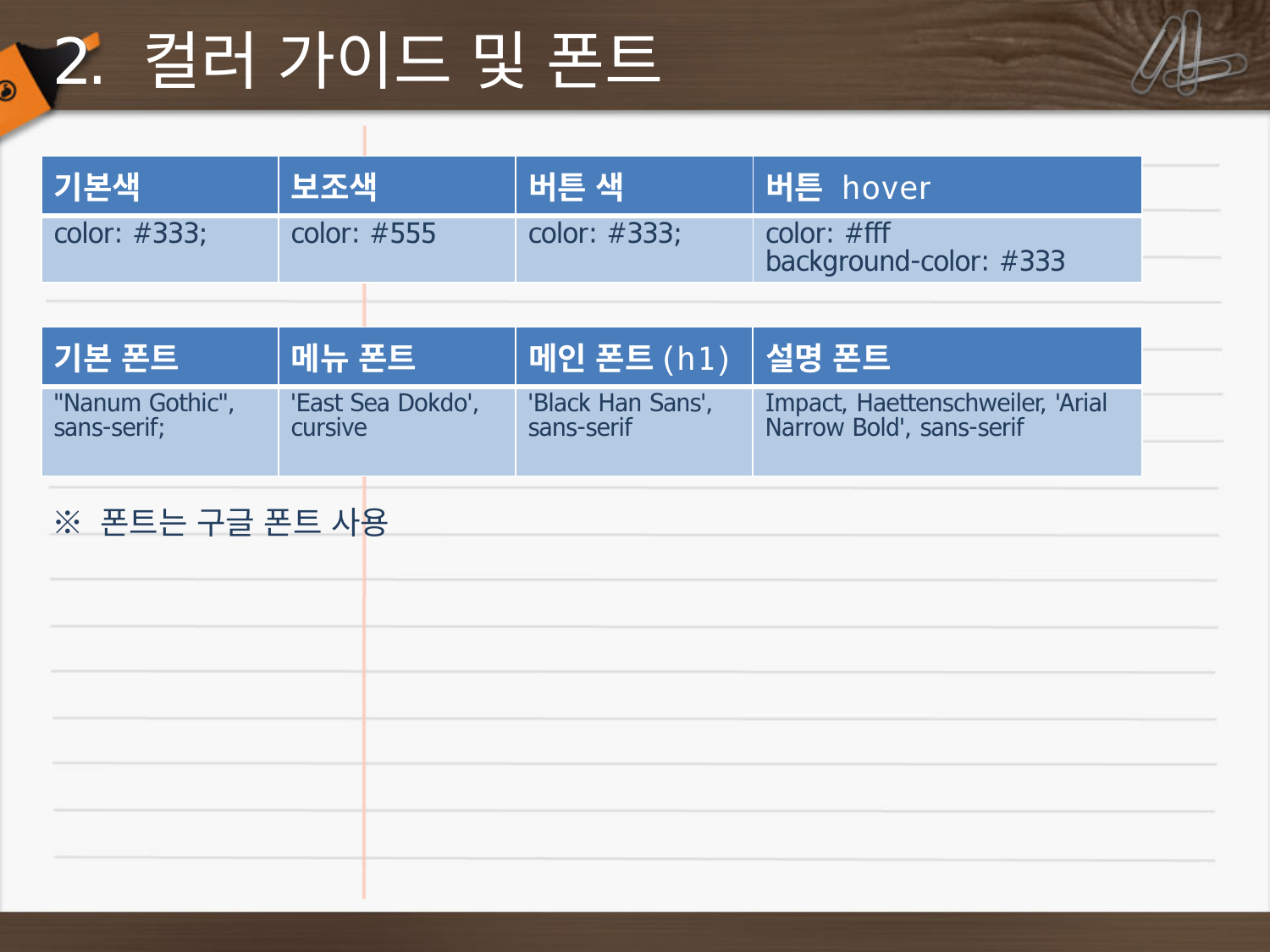

# 2. 컬러 가이드 및 폰트
| 기본색 | 보조색 | 버튼 색 | 버튼 hover |
| --- | --- | --- | --- |
| color: #333; | color: #555 | color: #333; | color: #fff background-color: #333 |
| 기본 폰트 | 메뉴 폰트 | 메인 폰트(h1) | 설명 폰트 |
| --- | --- | --- | --- |
| "Nanum Gothic", sans-serif; | 'East Sea Dokdo', cursive | 'Black Han Sans', sans-serif | Impact, Haettenschweiler, 'Arial Narrow Bold', sans-serif |
※ 폰트는 구글 폰트 사용